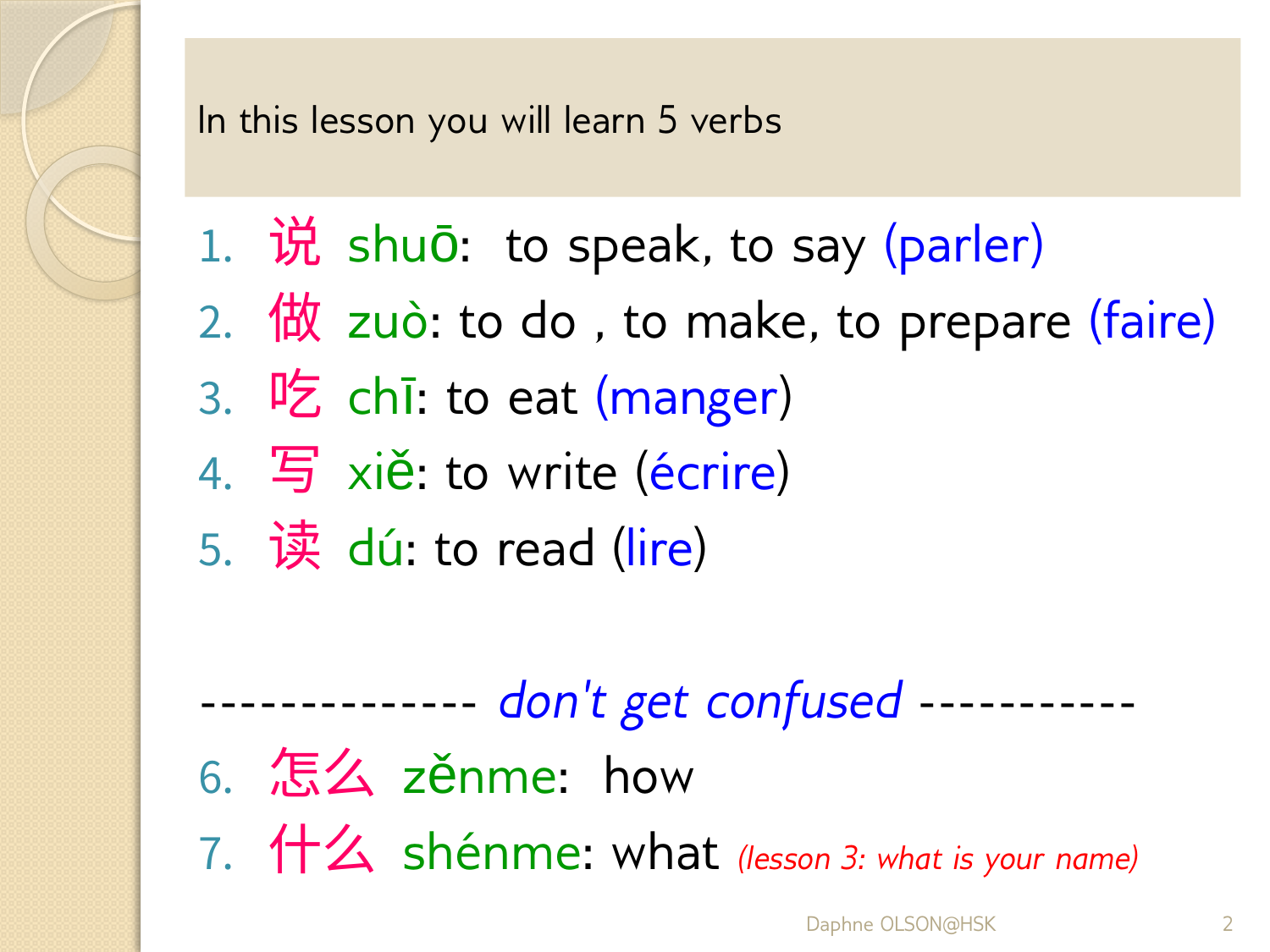

# In this lesson you will learn 5 verbs
说 shuō:  to speak, to say (parler)
做 zuò: to do , to make, to prepare (faire)
吃 chī: to eat (manger)
写 xiě: to write (écrire)
读 dú: to read (lire)

-------------- don't get confused -----------
怎么 zěnme:  how
什么 shénme: what (lesson 3: what is your name)
Daphne OLSON@HSK
2